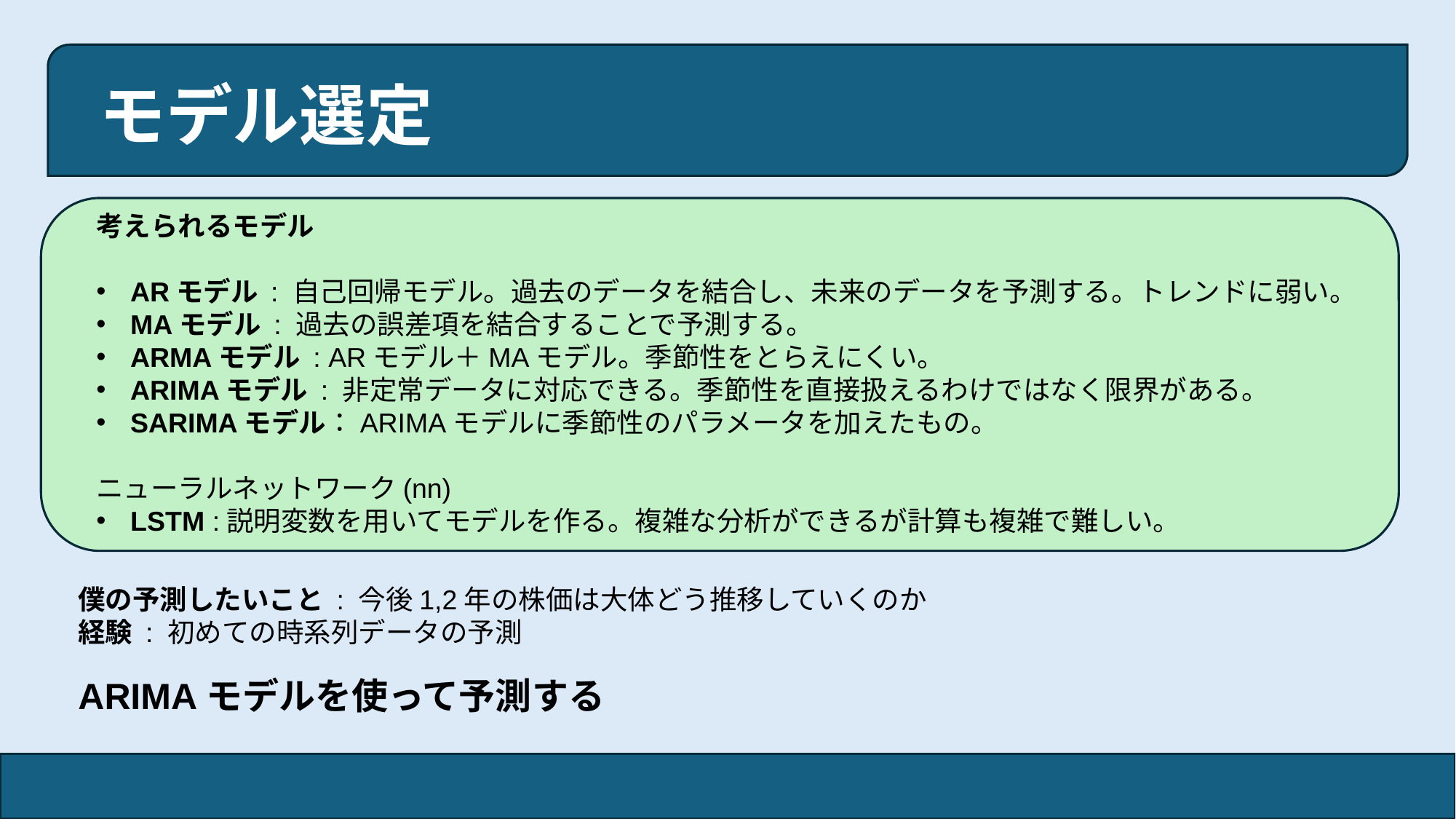

# モデル選定

考えられるモデル

ARモデル : 自己回帰モデル。過去のデータを結合し、未来のデータを予測する。トレンドに弱い。
MAモデル : 過去の誤差項を結合することで予測する。
ARMAモデル : ARモデル＋MAモデル。季節性をとらえにくい。
ARIMAモデル : 非定常データに対応できる。季節性を直接扱えるわけではなく限界がある。
SARIMAモデル：ARIMAモデルに季節性のパラメータを加えたもの。

ニューラルネットワーク(nn)
LSTM :説明変数を用いてモデルを作る。複雑な分析ができるが計算も複雑で難しい。
僕の予測したいこと : 今後1,2年の株価は大体どう推移していくのか
経験 : 初めての時系列データの予測
ARIMAモデルを使って予測する